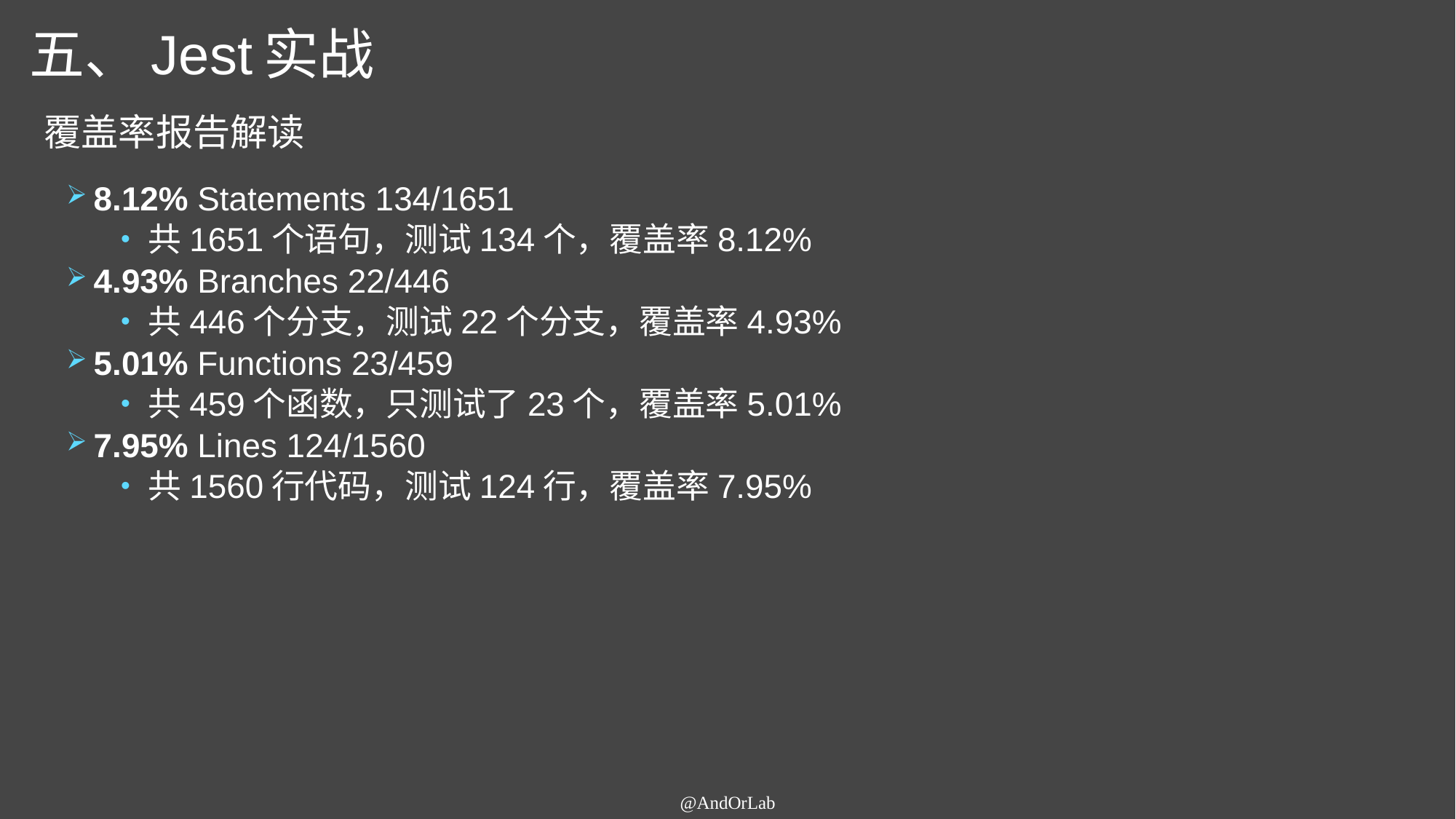

# 五、Jest实战
覆盖率报告解读
8.12% Statements 134/1651
共1651个语句，测试134个，覆盖率8.12%
4.93% Branches 22/446
共446个分支，测试22个分支，覆盖率4.93%
5.01% Functions 23/459
共459个函数，只测试了23个，覆盖率5.01%
7.95% Lines 124/1560
共1560行代码，测试124行，覆盖率7.95%
@AndOrLab